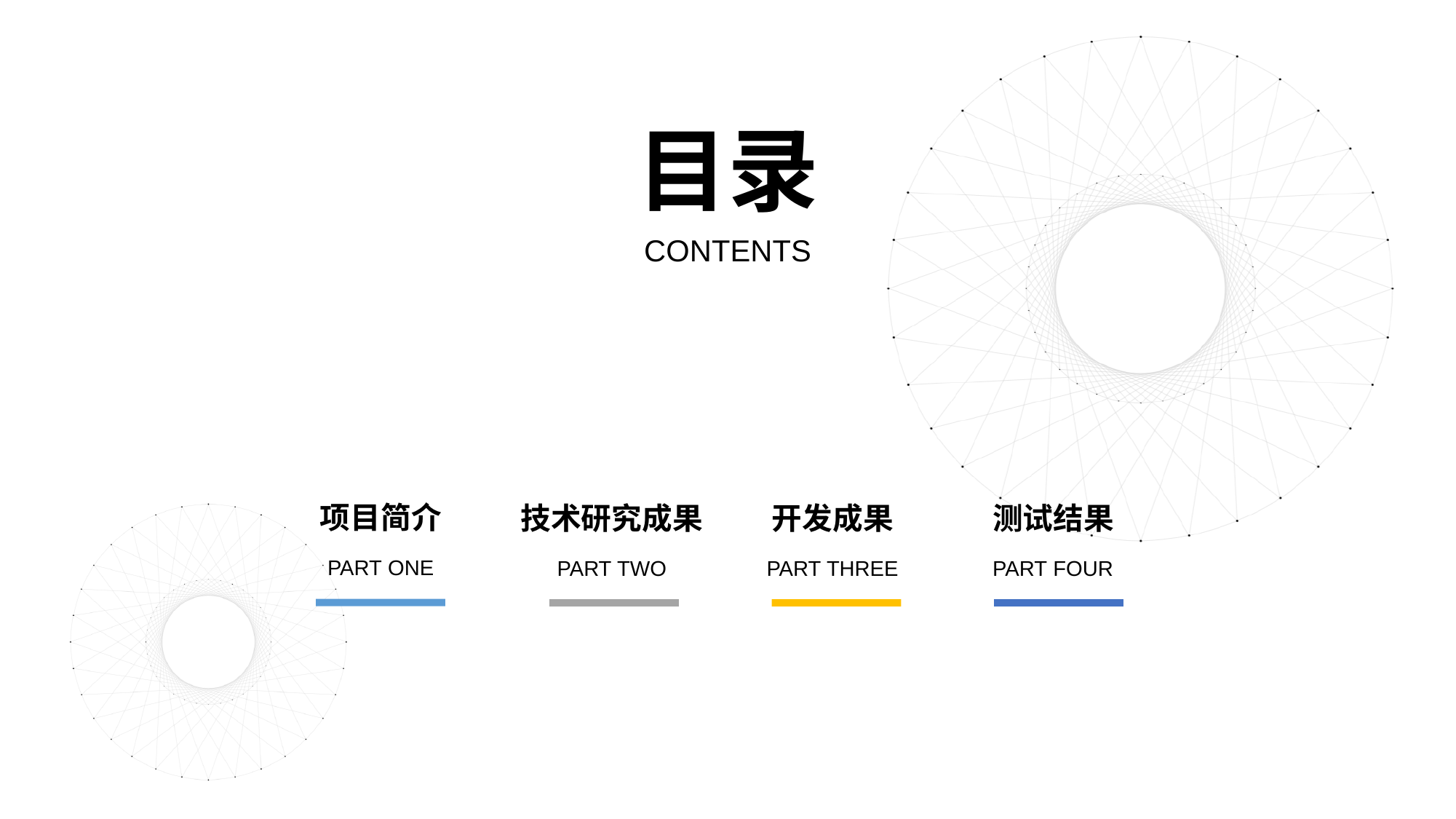

目录
CONTENTS
项目简介
技术研究成果
开发成果
测试结果
PART ONE
PART TWO
PART THREE
PART FOUR